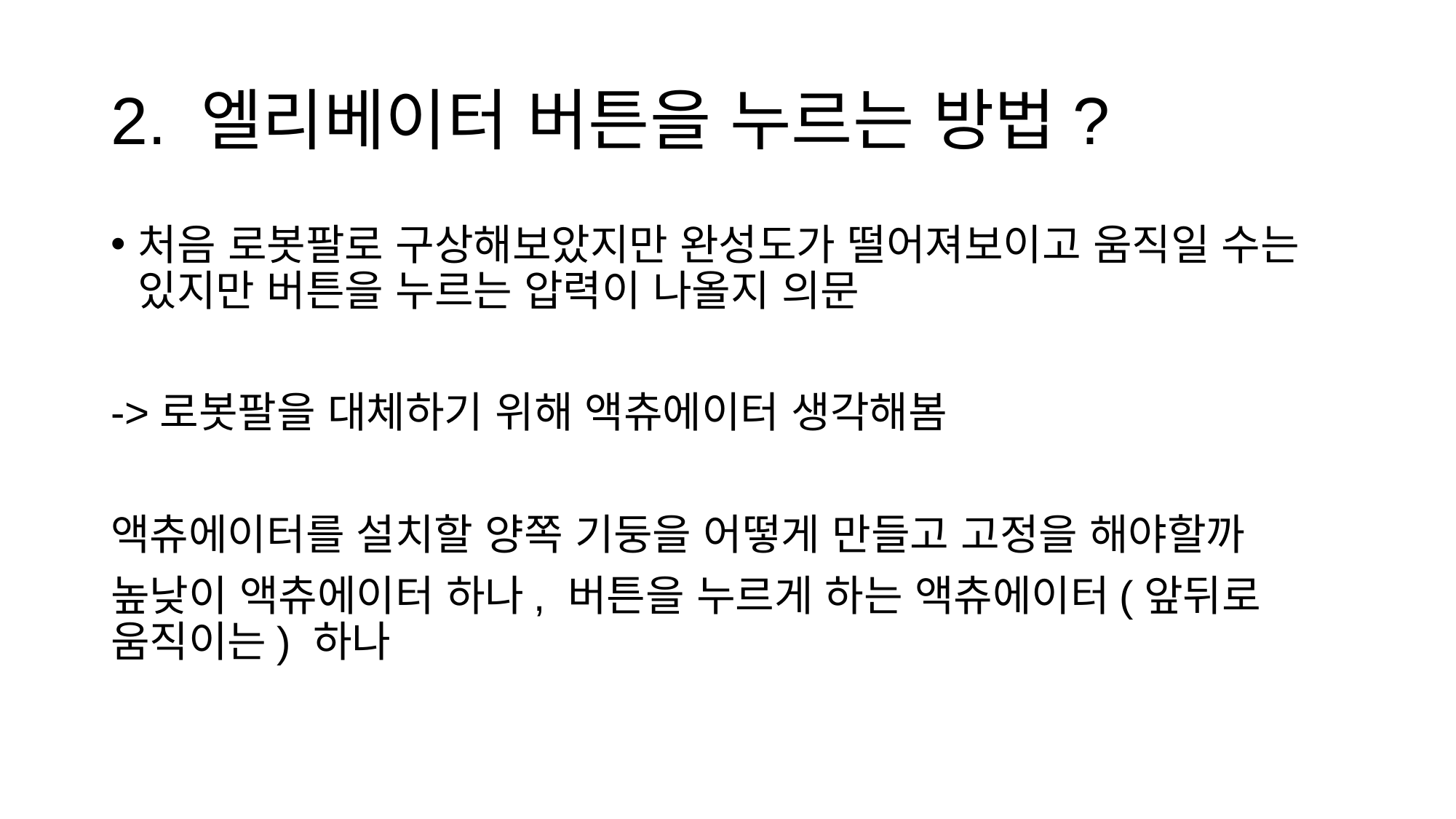

# 2. 엘리베이터 버튼을 누르는 방법?
처음 로봇팔로 구상해보았지만 완성도가 떨어져보이고 움직일 수는 있지만 버튼을 누르는 압력이 나올지 의문

->로봇팔을 대체하기 위해 액츄에이터 생각해봄

액츄에이터를 설치할 양쪽 기둥을 어떻게 만들고 고정을 해야할까
높낮이 액츄에이터 하나, 버튼을 누르게 하는 액츄에이터(앞뒤로 움직이는) 하나